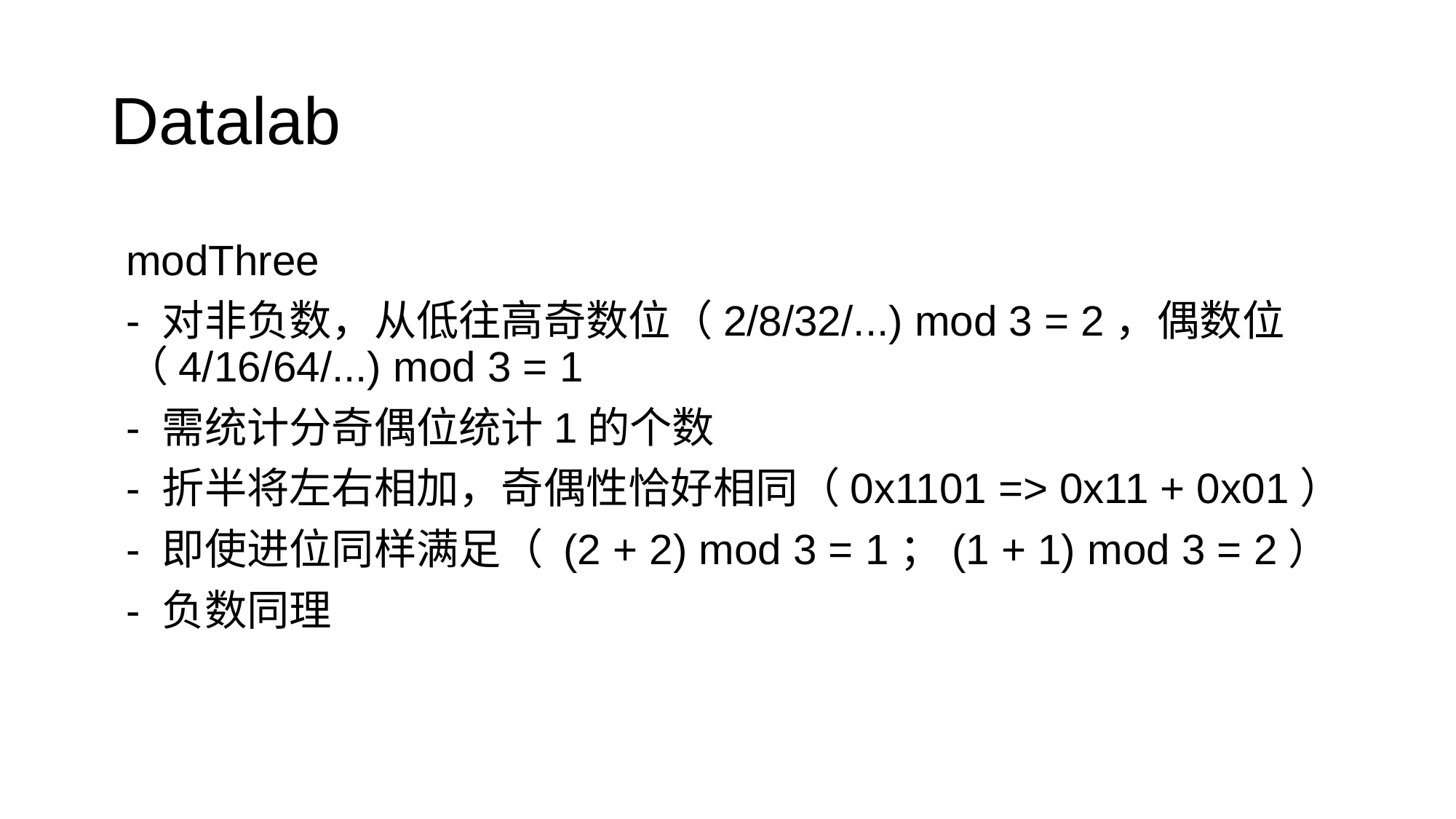

# Datalab

modThree
- 对非负数，从低往高奇数位（2/8/32/...) mod 3 = 2，偶数位（4/16/64/...) mod 3 = 1
- 需统计分奇偶位统计1的个数
- 折半将左右相加，奇偶性恰好相同（0x1101 => 0x11 + 0x01）
- 即使进位同样满足（ (2 + 2) mod 3 = 1；(1 + 1) mod 3 = 2）
- 负数同理